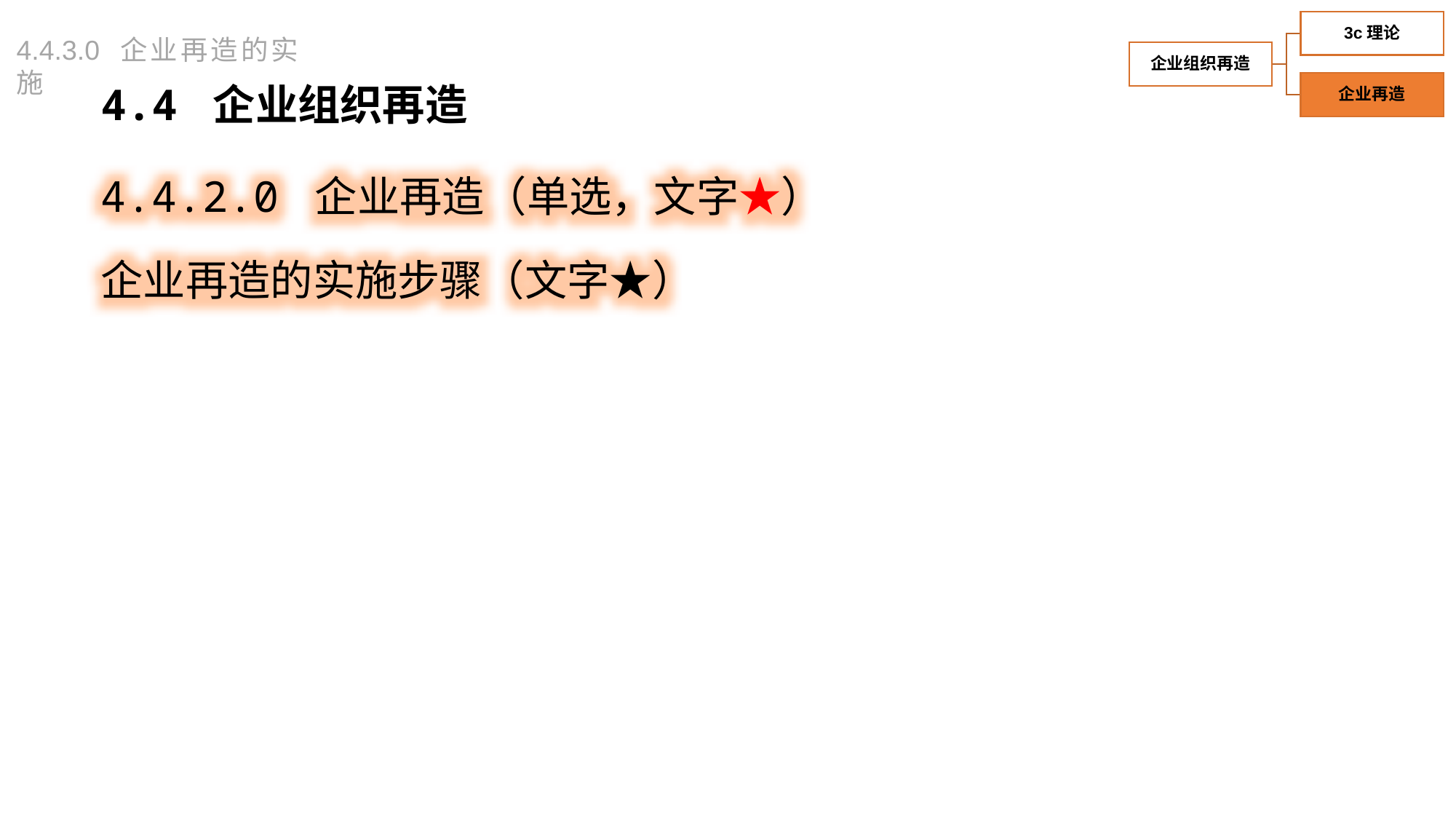

企业组织再造
3c理论
企业再造
4.4.3.0 企业再造的实施
4.4 企业组织再造
4.4.2.0 企业再造（单选，文字★）
企业再造的实施步骤（文字★）